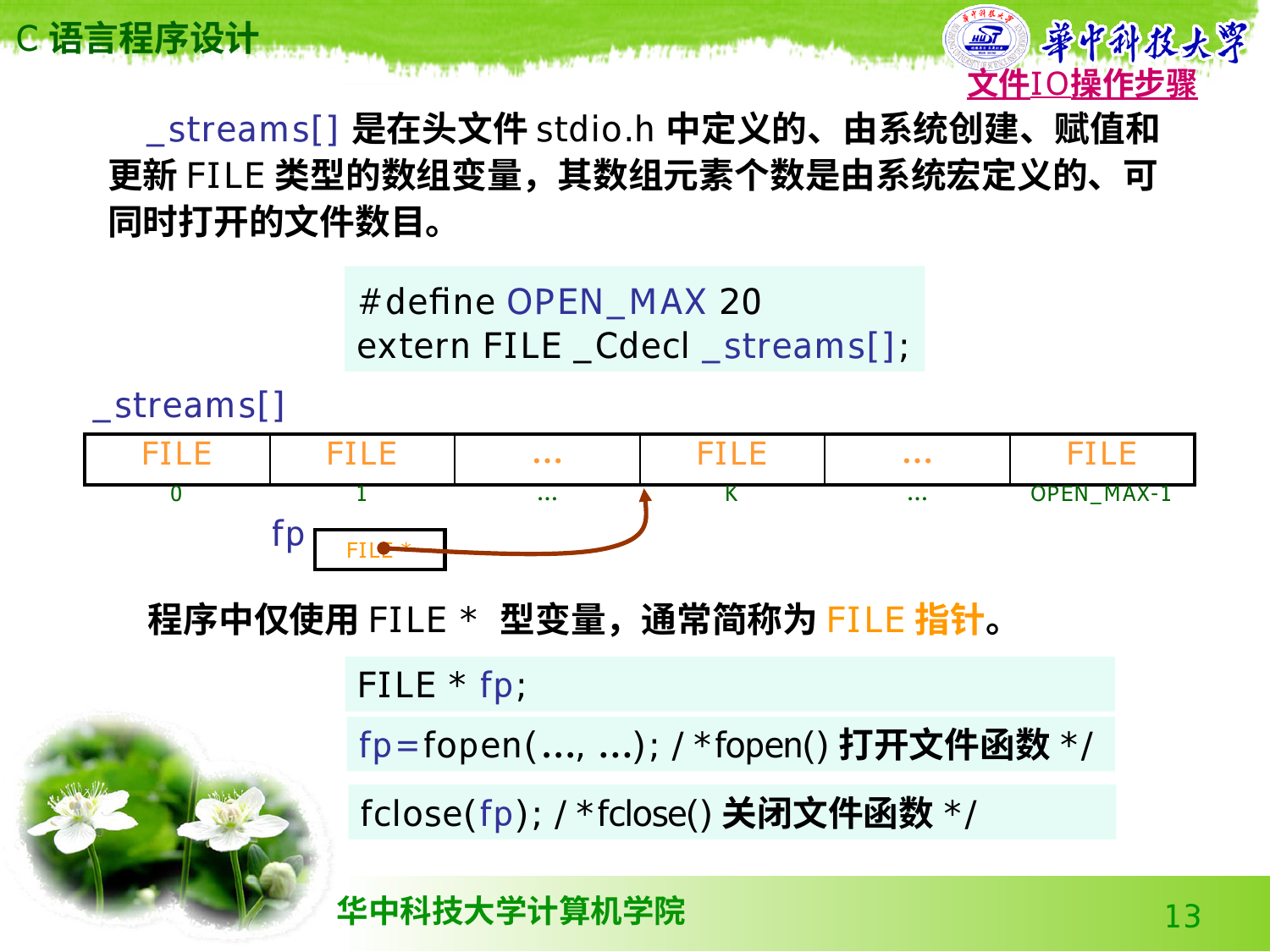

文件IO操作步骤
    _streams[]是在头文件stdio.h中定义的、由系统创建、赋值和更新FILE类型的数组变量，其数组元素个数是由系统宏定义的、可同时打开的文件数目。
#define OPEN_MAX 20
extern FILE _Cdecl _streams[];
_streams[]
| FILE | FILE | … | FILE | … | FILE |
| --- | --- | --- | --- | --- | --- |
| 0 | 1 | … | K | … | OPEN\_MAX-1 |
| --- | --- | --- | --- | --- | --- |

fp

FILE *
    程序中仅使用FILE * 型变量，通常简称为FILE指针。
FILE * fp;
fp=fopen(…, …); /*fopen()打开文件函数*/
fclose(fp); /*fclose()关闭文件函数*/
13